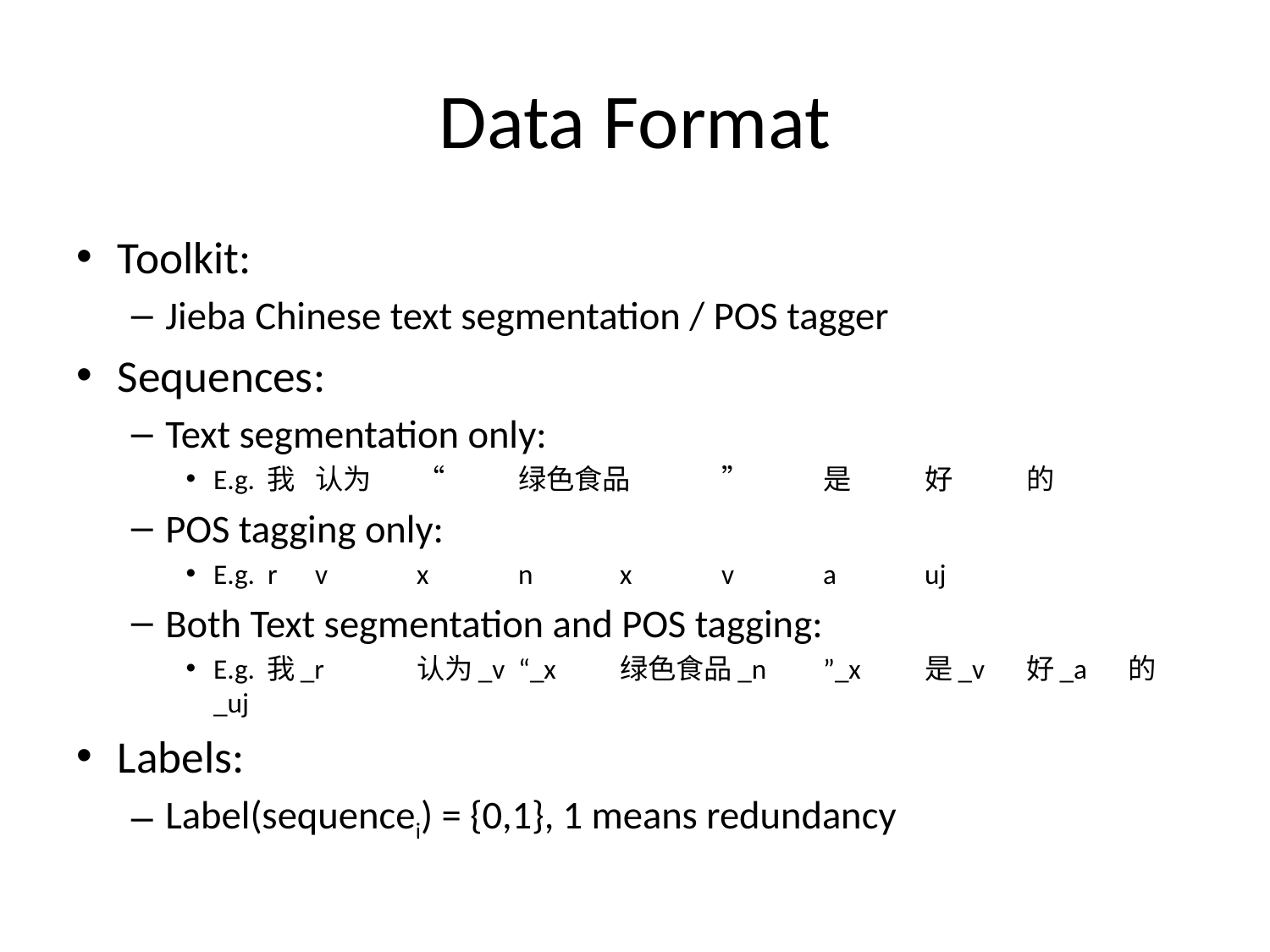

# Data Format
Toolkit:
Jieba Chinese text segmentation / POS tagger
Sequences:
Text segmentation only:
E.g. 我		认为	“	绿色食品	”	是	好	的
POS tagging only:
E.g.  r		v	x	n	x	v	a	uj
Both Text segmentation and POS tagging:
E.g. 我_r	认为_v	“_x	绿色食品_n	”_x	是_v	好_a	的_uj
Labels:
Label(sequencei) = {0,1}, 1 means redundancy